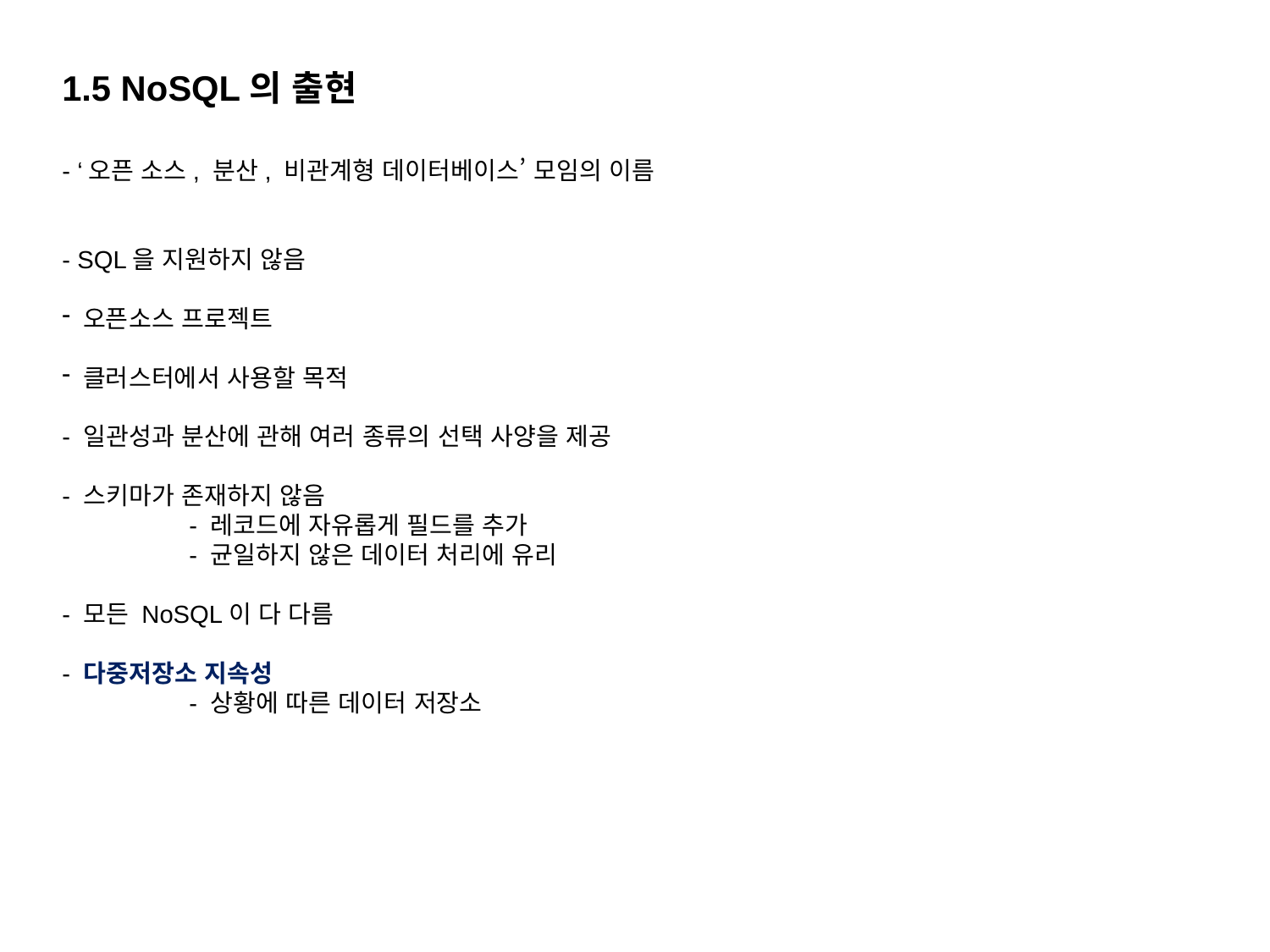

1.5 NoSQL의 출현
- ‘오픈 소스, 분산, 비관계형 데이터베이스’ 모임의 이름

- SQL을 지원하지 않음

 오픈소스 프로젝트

 클러스터에서 사용할 목적

- 일관성과 분산에 관해 여러 종류의 선택 사양을 제공

- 스키마가 존재하지 않음
	- 레코드에 자유롭게 필드를 추가
	- 균일하지 않은 데이터 처리에 유리

- 모든 NoSQL이 다 다름

- 다중저장소 지속성
	- 상황에 따른 데이터 저장소